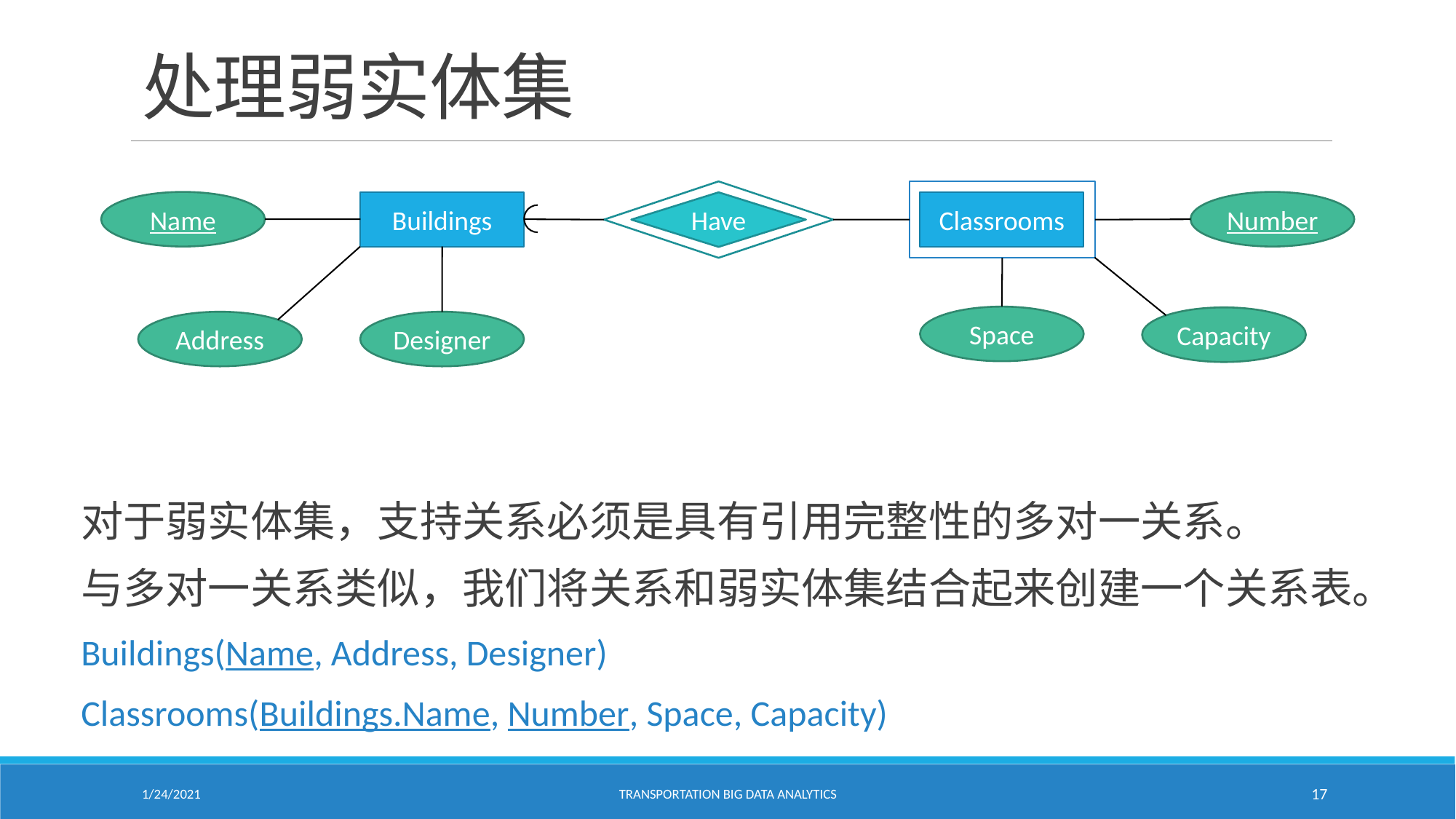

# 处理弱实体集

Have

Classrooms
Name
Buildings
Number

Space
Capacity
Address
Designer

对于弱实体集，支持关系必须是具有引用完整性的多对一关系。
与多对一关系类似，我们将关系和弱实体集结合起来创建一个关系表。
Buildings(Name, Address, Designer)
Classrooms(Buildings.Name, Number, Space, Capacity)
1/24/2021
Transportation Big Data Analytics
17